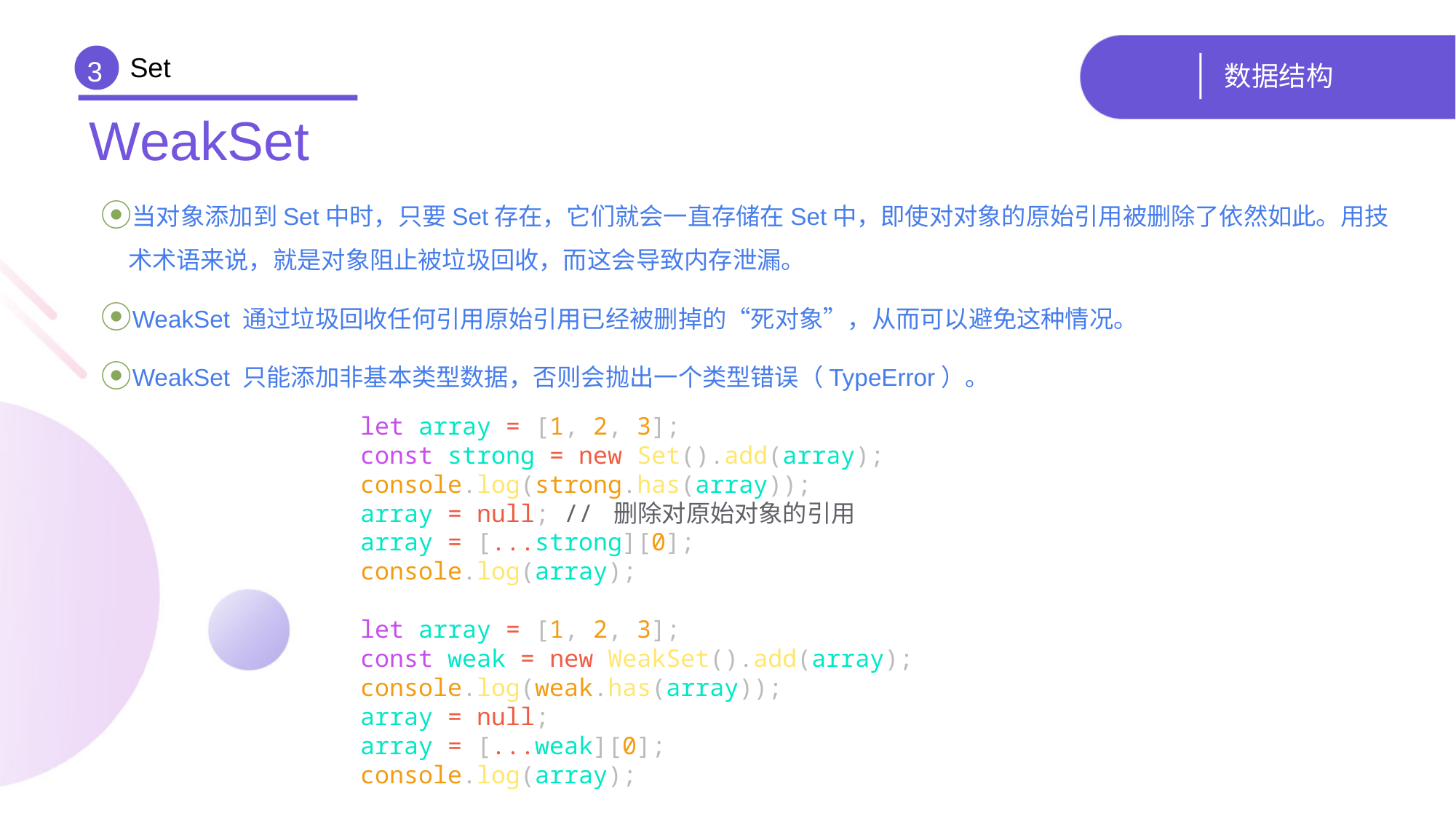

Set
# 数据结构
3
WeakSet
当对象添加到Set中时，只要Set存在，它们就会一直存储在Set中，即使对对象的原始引用被删除了依然如此。用技术术语来说，就是对象阻止被垃圾回收，而这会导致内存泄漏。
WeakSet 通过垃圾回收任何引用原始引用已经被删掉的“死对象”，从而可以避免这种情况。
WeakSet 只能添加非基本类型数据，否则会抛出一个类型错误（TypeError）。
let array = [1, 2, 3];
const strong = new Set().add(array);
console.log(strong.has(array));
array = null; // 删除对原始对象的引用
array = [...strong][0];
console.log(array);
let array = [1, 2, 3];
const weak = new WeakSet().add(array);
console.log(weak.has(array));
array = null;
array = [...weak][0];
console.log(array);